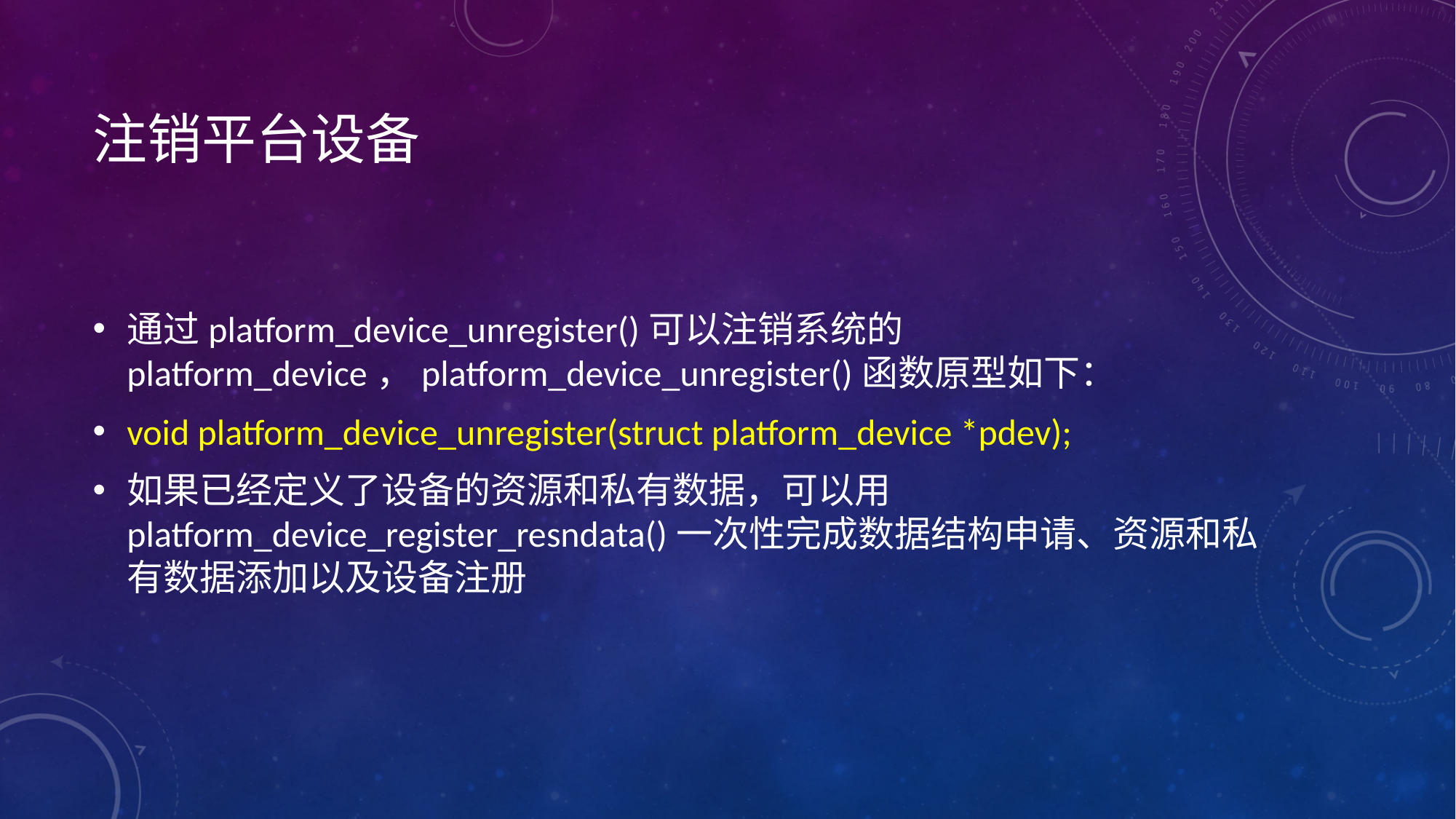

# 注销平台设备
通过platform_device_unregister()可以注销系统的platform_device，platform_device_unregister()函数原型如下：
void platform_device_unregister(struct platform_device *pdev);
如果已经定义了设备的资源和私有数据，可以用platform_device_register_resndata()一次性完成数据结构申请、资源和私有数据添加以及设备注册